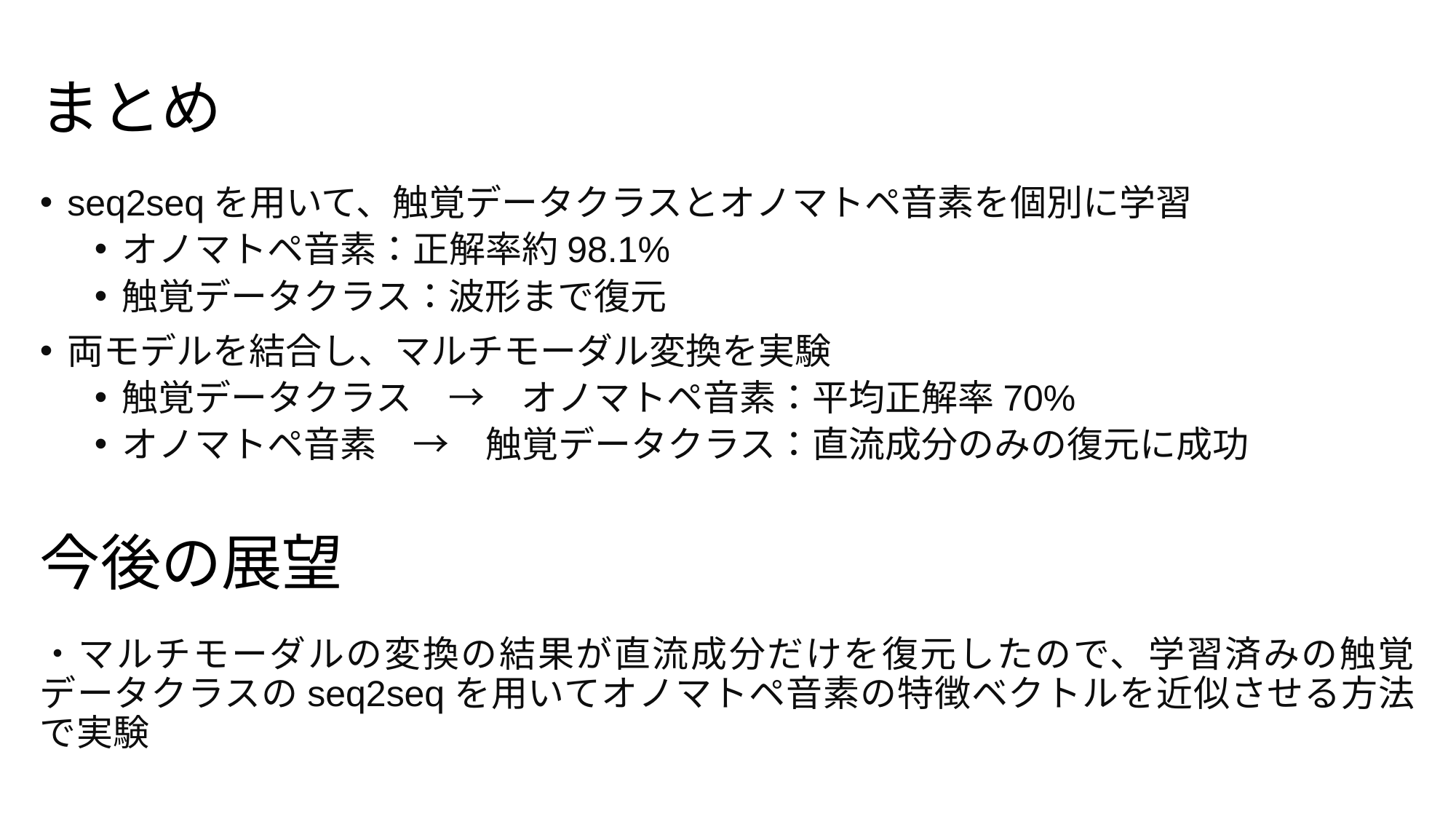

# まとめ
seq2seqを用いて、触覚データクラスとオノマトペ音素を個別に学習
オノマトペ音素：正解率約98.1%
触覚データクラス：波形まで復元
両モデルを結合し、マルチモーダル変換を実験
触覚データクラス　→　オノマトペ音素：平均正解率70%
オノマトペ音素　→　触覚データクラス：直流成分のみの復元に成功

今後の展望
・マルチモーダルの変換の結果が直流成分だけを復元したので、学習済みの触覚データクラスのseq2seqを用いてオノマトペ音素の特徴ベクトルを近似させる方法で実験